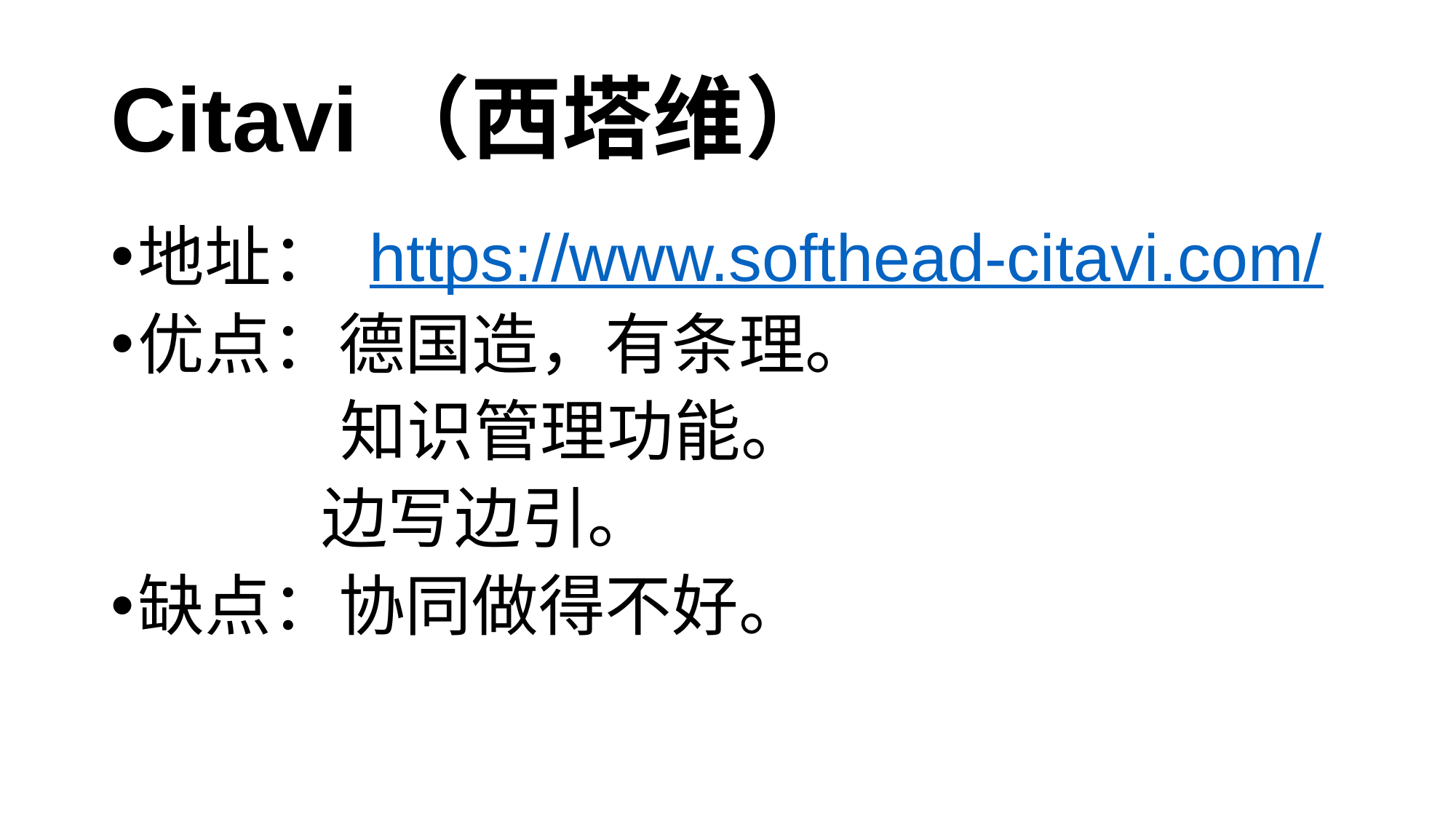

# Citavi（西塔维）
地址： https://www.softhead-citavi.com/
优点：德国造，有条理。
	       知识管理功能。
             边写边引。
缺点：协同做得不好。